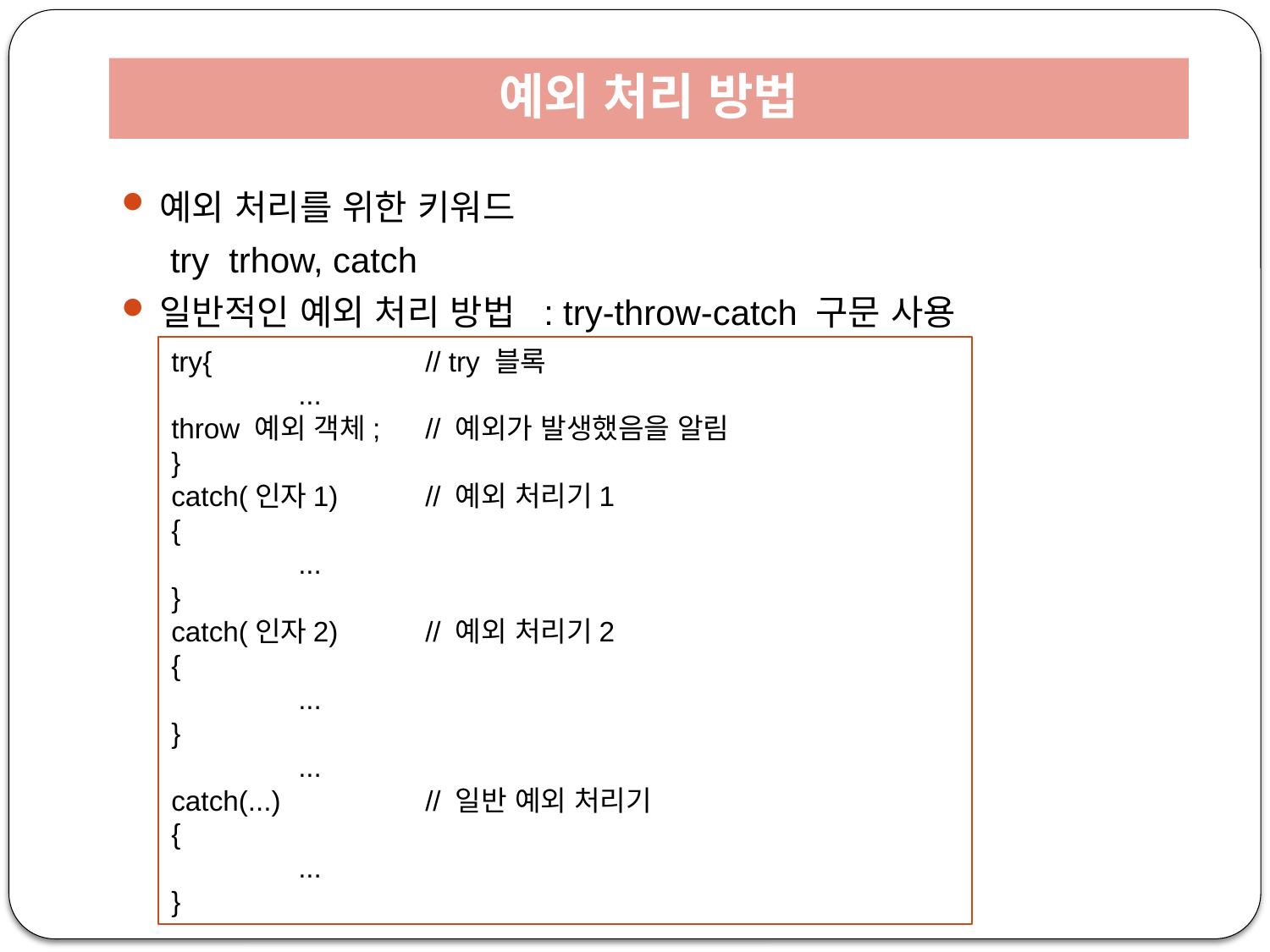

# 예외 처리 방법

예외 처리를 위한 키워드
     try  trhow, catch
일반적인 예외 처리 방법  : try-throw-catch 구문 사용

try{		// try 블록
	...
throw 예외 객체;	// 예외가 발생했음을 알림
}
catch(인자1)	// 예외 처리기1
{
	...
}
catch(인자2)	// 예외 처리기2
{
	...
}
	...
catch(...)		// 일반 예외 처리기
{
	...
}